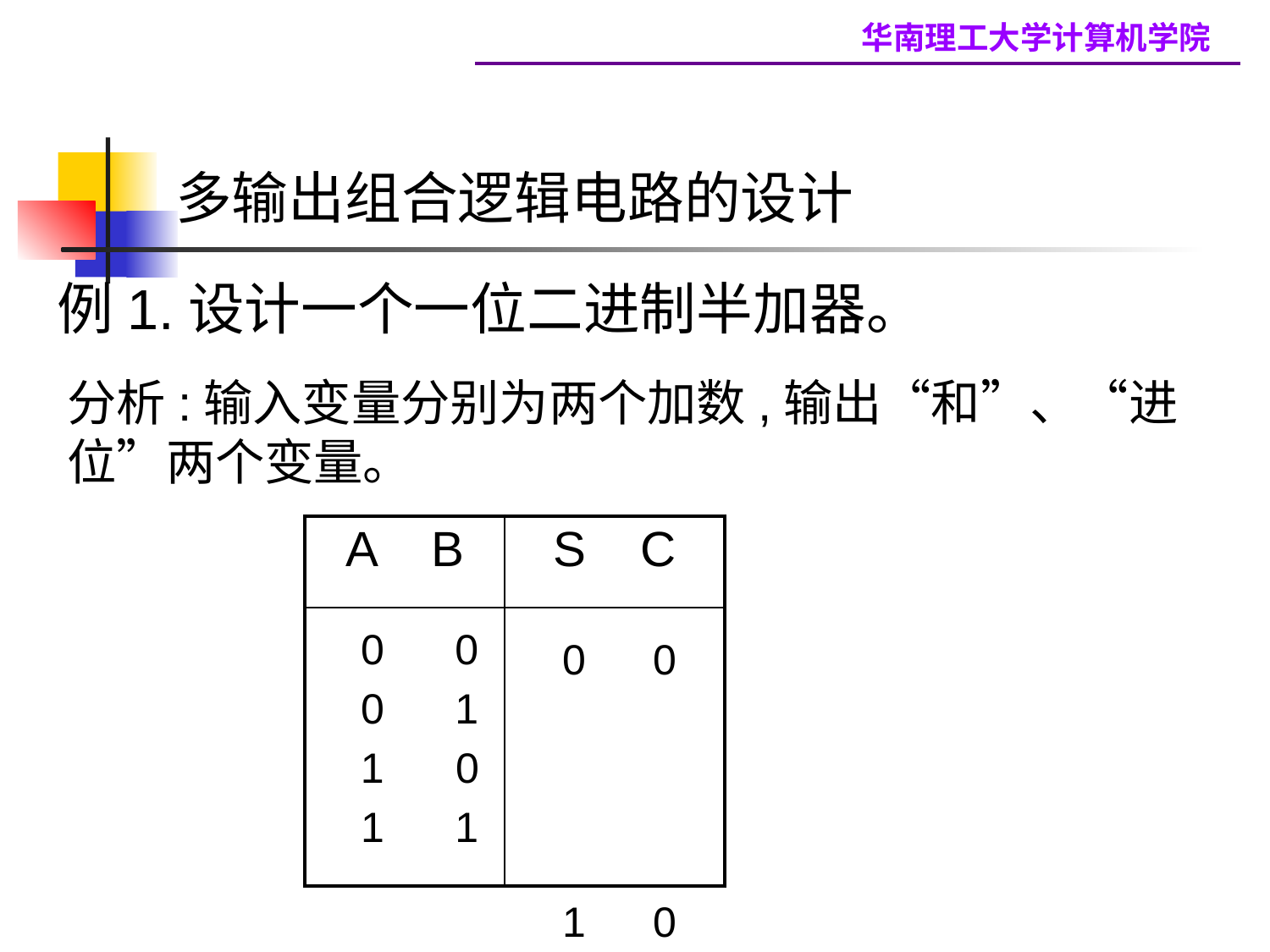

多输出组合逻辑电路的设计
例1.设计一个一位二进制半加器。
分析:输入变量分别为两个加数,输出“和”、“进位”两个变量。
| A B | S C |
| --- | --- |
|  |  |
0      0
0      1
    0
1      1
0
1

0
0
0
0
1